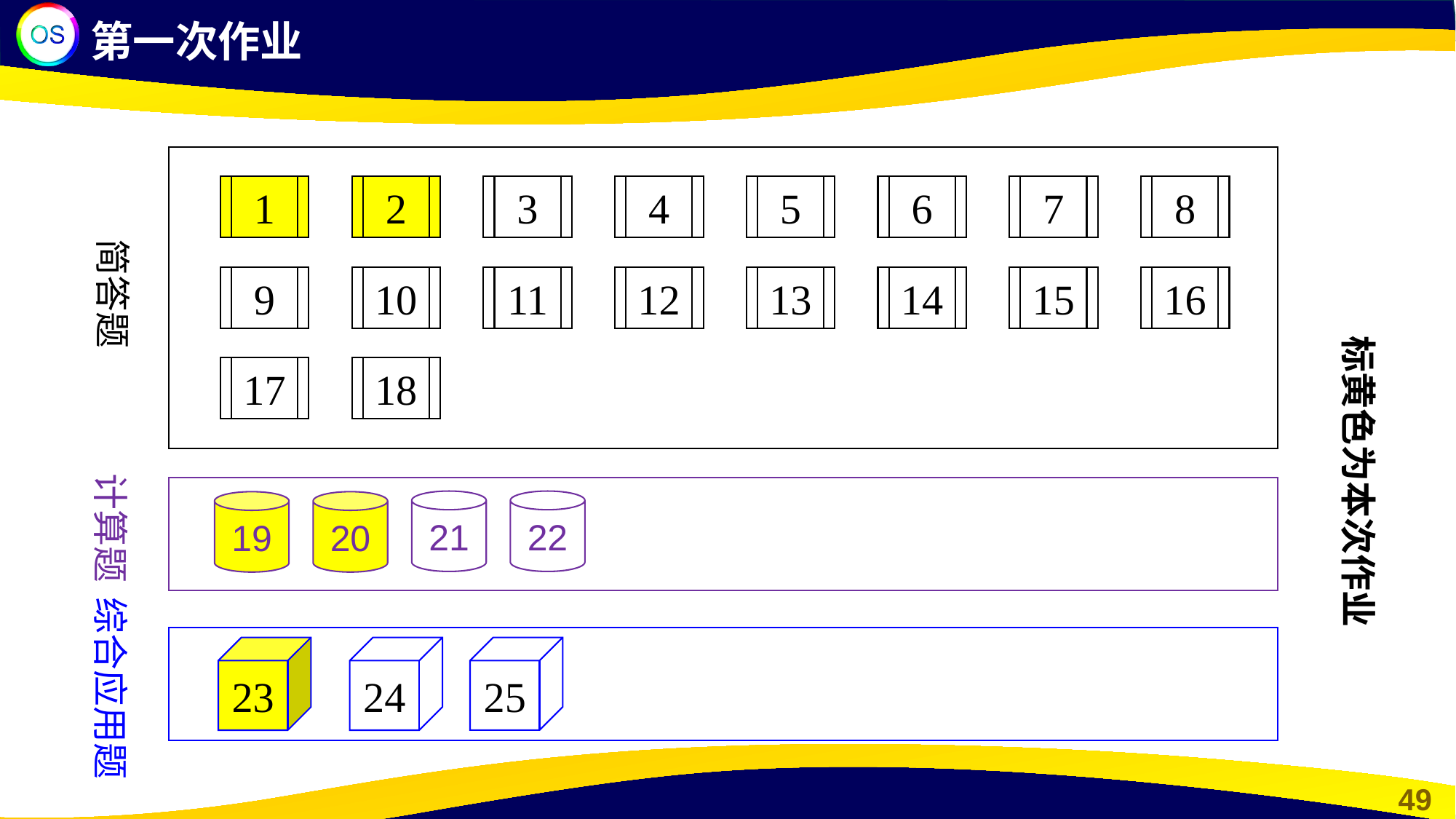

第一次作业

1
2
3
4
5
6
7
8
简答题
9
10
11
12
13
14
15
16
标黄色为本次作业
17
18
计算题

21
22
19
20
综合应用题

25
23
24